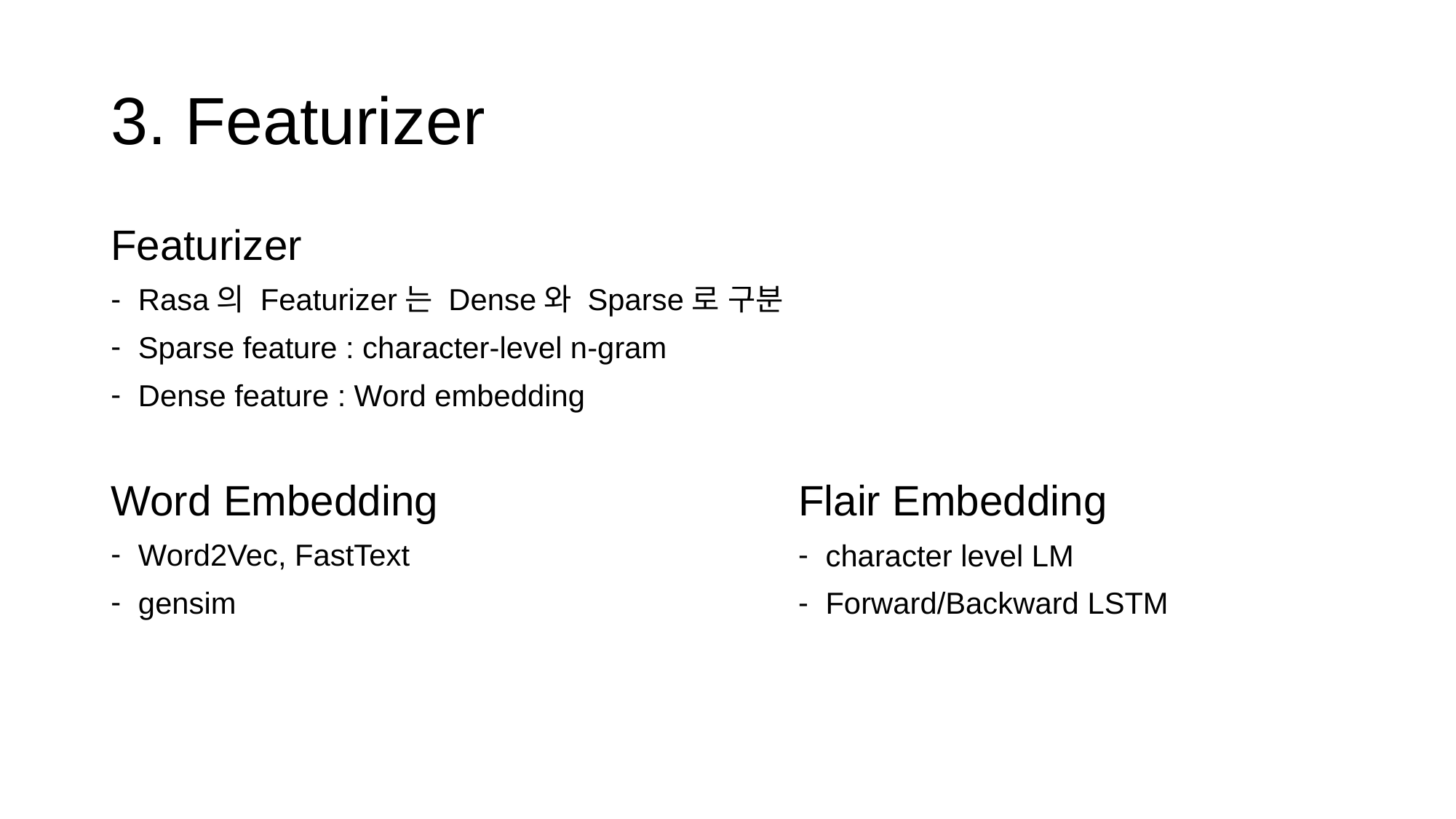

# 3. Featurizer
Featurizer
Rasa의 Featurizer는 Dense와 Sparse로 구분
Sparse feature : character-level n-gram
Dense feature : Word embedding

Word Embedding
Word2Vec, FastText
gensim
Flair Embedding
character level LM
Forward/Backward LSTM